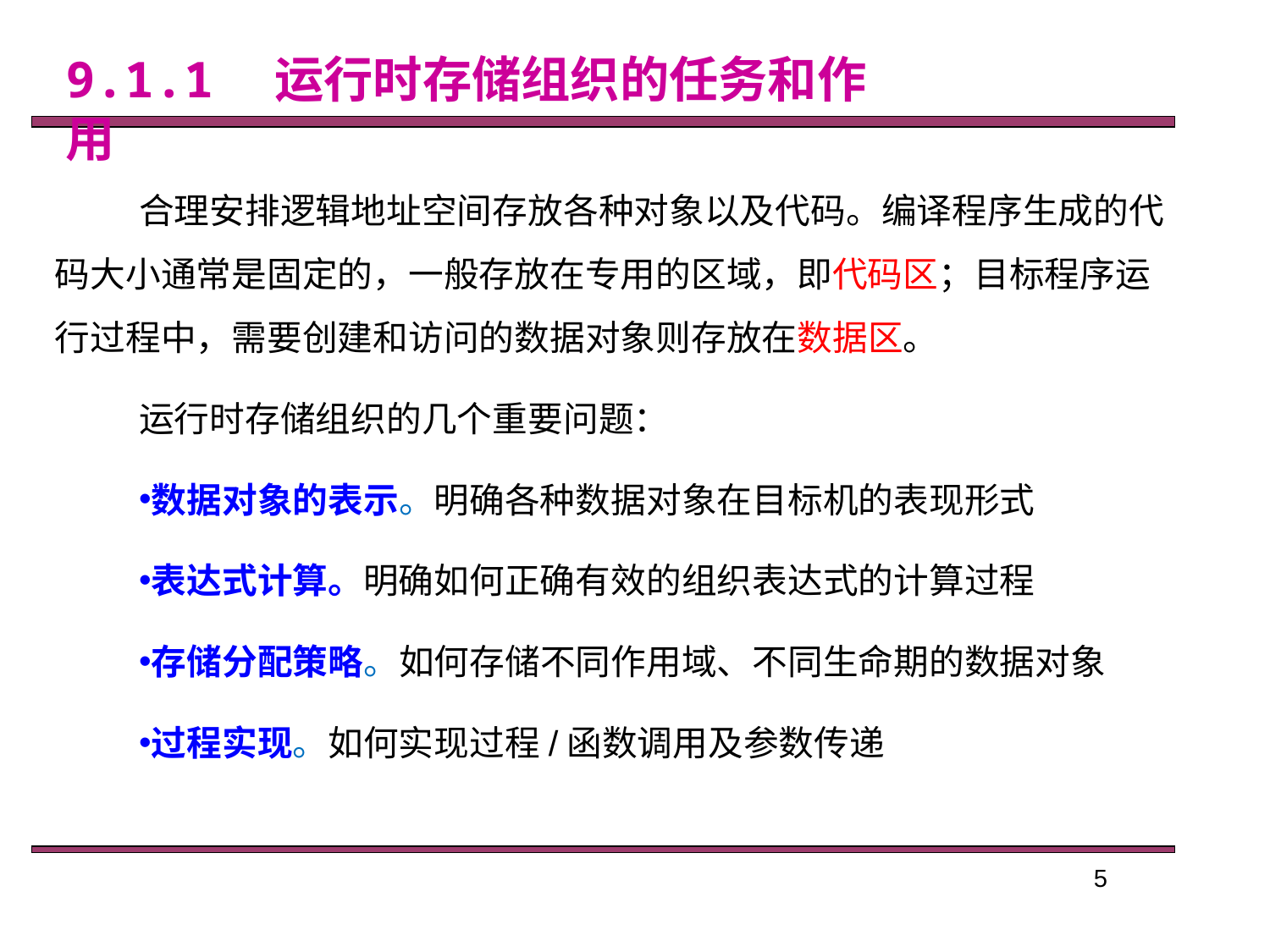

9.1.1　运行时存储组织的任务和作用
合理安排逻辑地址空间存放各种对象以及代码。编译程序生成的代码大小通常是固定的，一般存放在专用的区域，即代码区；目标程序运行过程中，需要创建和访问的数据对象则存放在数据区。
运行时存储组织的几个重要问题：
数据对象的表示。明确各种数据对象在目标机的表现形式
表达式计算。明确如何正确有效的组织表达式的计算过程
存储分配策略。如何存储不同作用域、不同生命期的数据对象
过程实现。如何实现过程/函数调用及参数传递
5